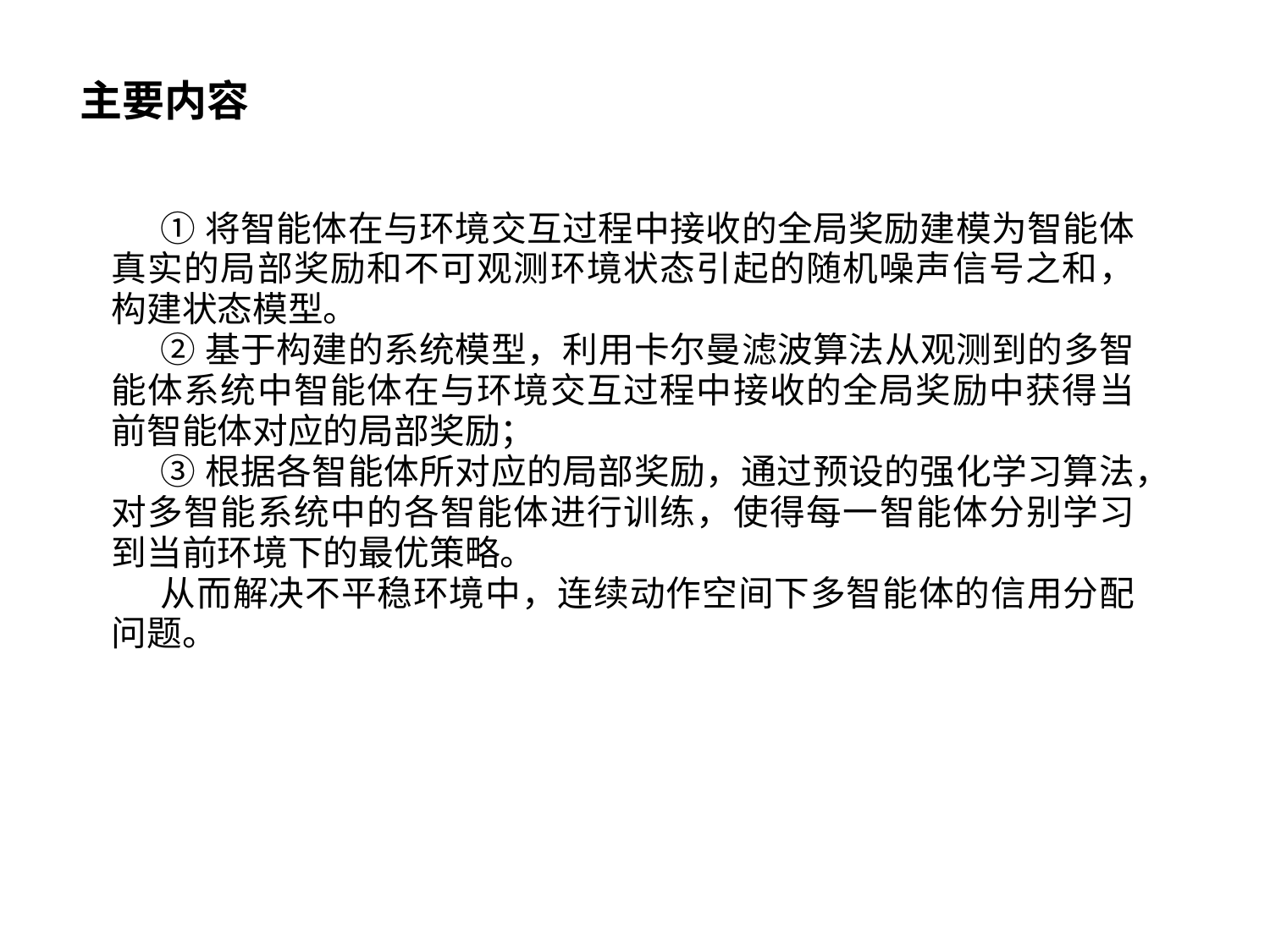

主要内容
①将智能体在与环境交互过程中接收的全局奖励建模为智能体真实的局部奖励和不可观测环境状态引起的随机噪声信号之和，构建状态模型。
②基于构建的系统模型，利用卡尔曼滤波算法从观测到的多智能体系统中智能体在与环境交互过程中接收的全局奖励中获得当前智能体对应的局部奖励；
③根据各智能体所对应的局部奖励，通过预设的强化学习算法，对多智能系统中的各智能体进行训练，使得每一智能体分别学习到当前环境下的最优策略。
从而解决不平稳环境中，连续动作空间下多智能体的信用分配问题。